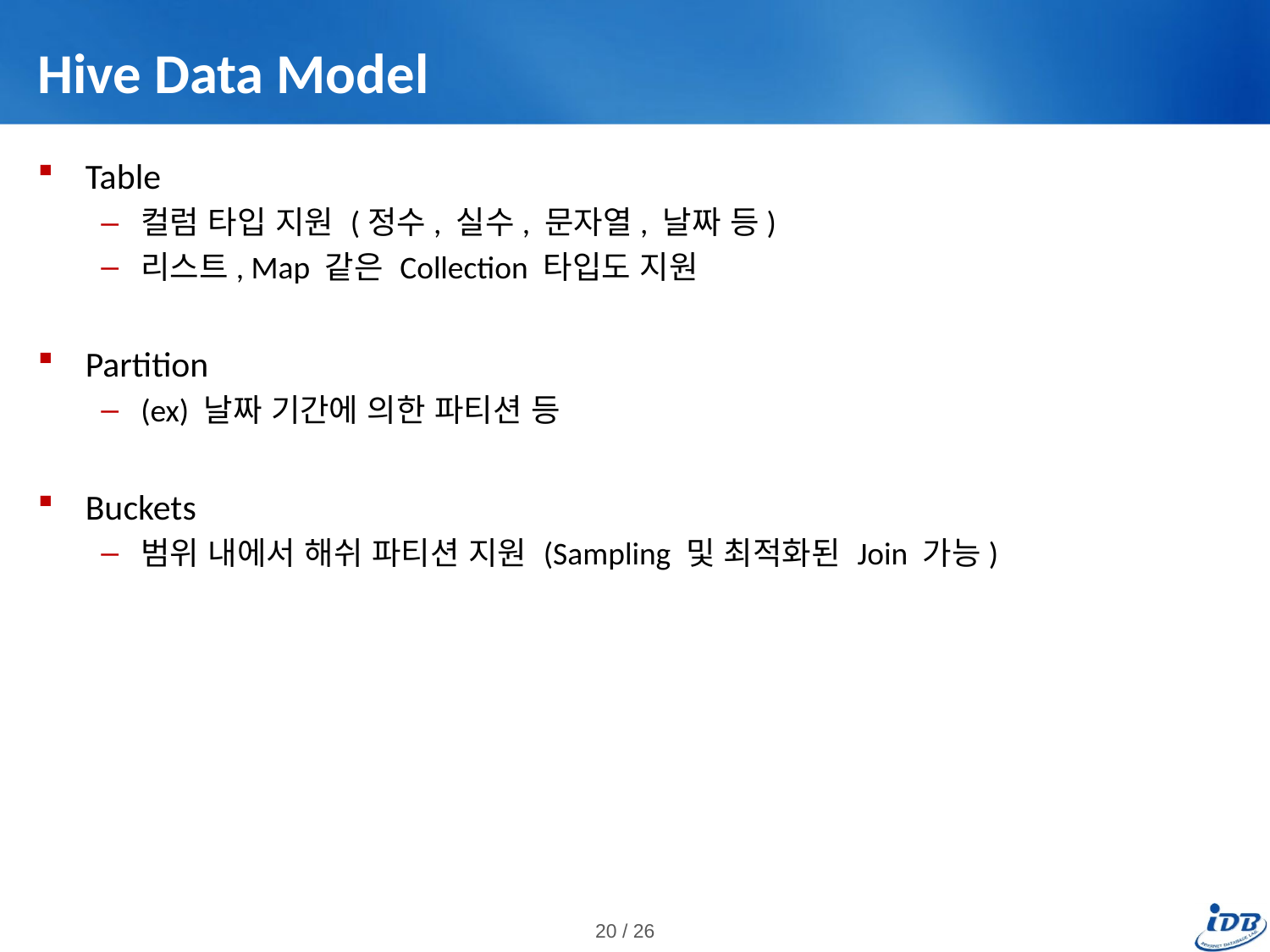

# Hive Data Model
Table
컬럼 타입 지원 (정수, 실수, 문자열, 날짜 등)
리스트, Map 같은 Collection 타입도 지원

Partition
(ex) 날짜 기간에 의한 파티션 등

Buckets
범위 내에서 해쉬 파티션 지원 (Sampling 및 최적화된 Join 가능)